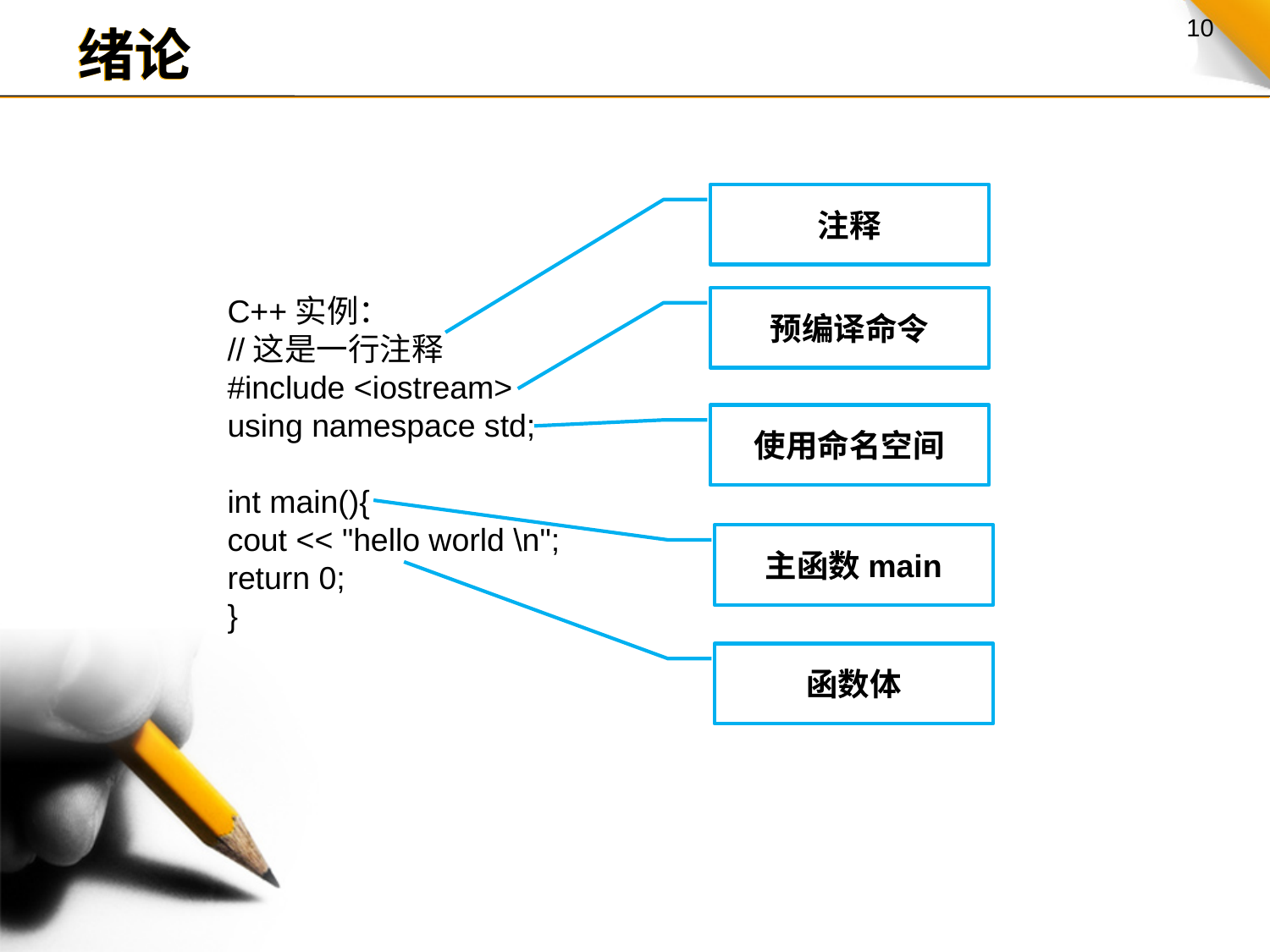

绪论
注释
C++实例：
//这是一行注释
#include <iostream>
using namespace std;

int main(){
cout << "hello world \n";
return 0;
}
预编译命令
使用命名空间
主函数main
函数体